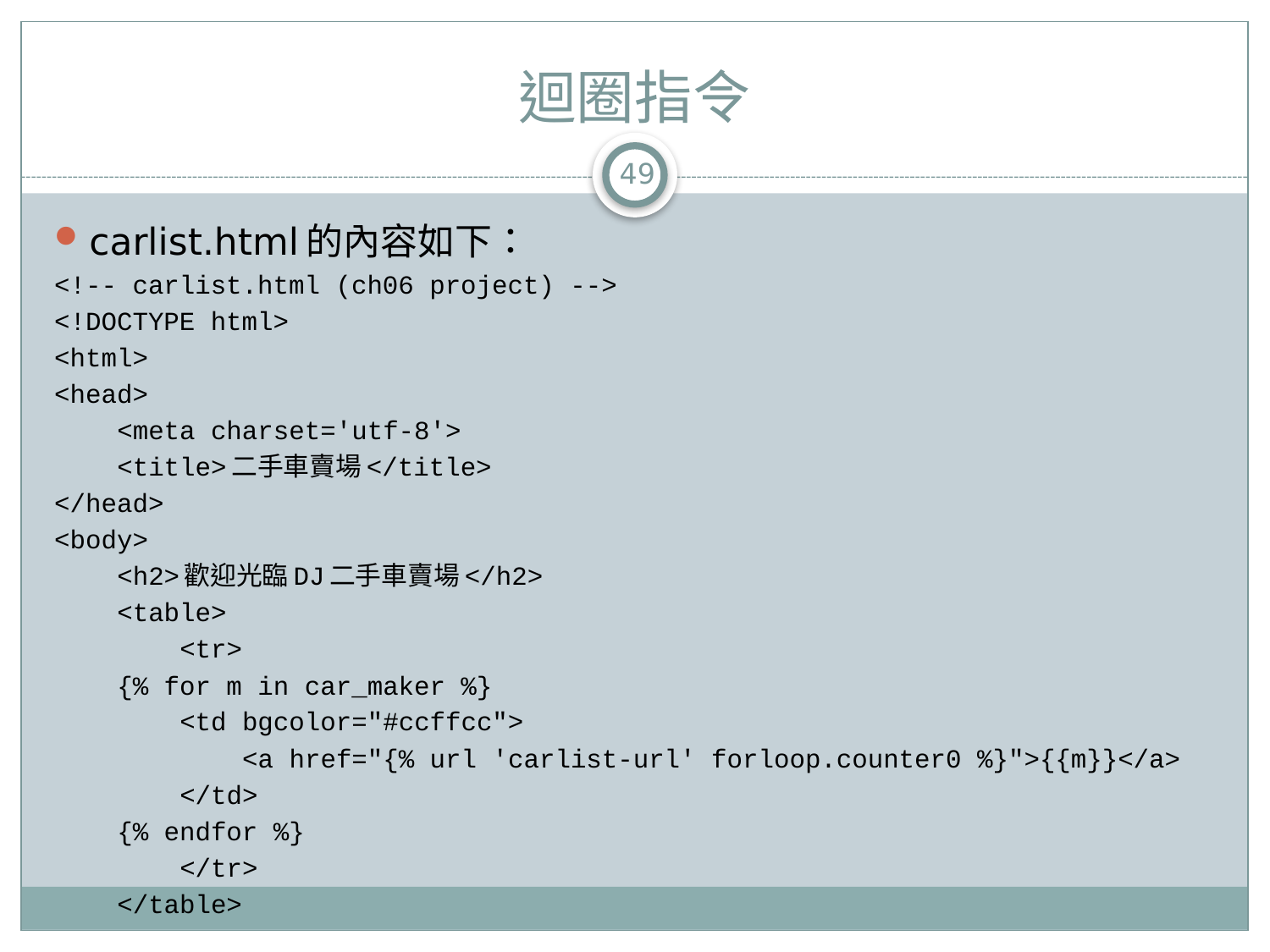

# 迴圈指令
49
carlist.html的內容如下：
<!-- carlist.html (ch06 project) -->
<!DOCTYPE html>
<html>
<head>
    <meta charset='utf-8'>
    <title>二手車賣場</title>
</head>
<body>
    <h2>歡迎光臨DJ二手車賣場</h2>
    <table>
        <tr>
    {% for m in car_maker %}
        <td bgcolor="#ccffcc">
            <a href="{% url 'carlist-url' forloop.counter0 %}">{{m}}</a>
        </td>
    {% endfor %}
        </tr>
    </table>